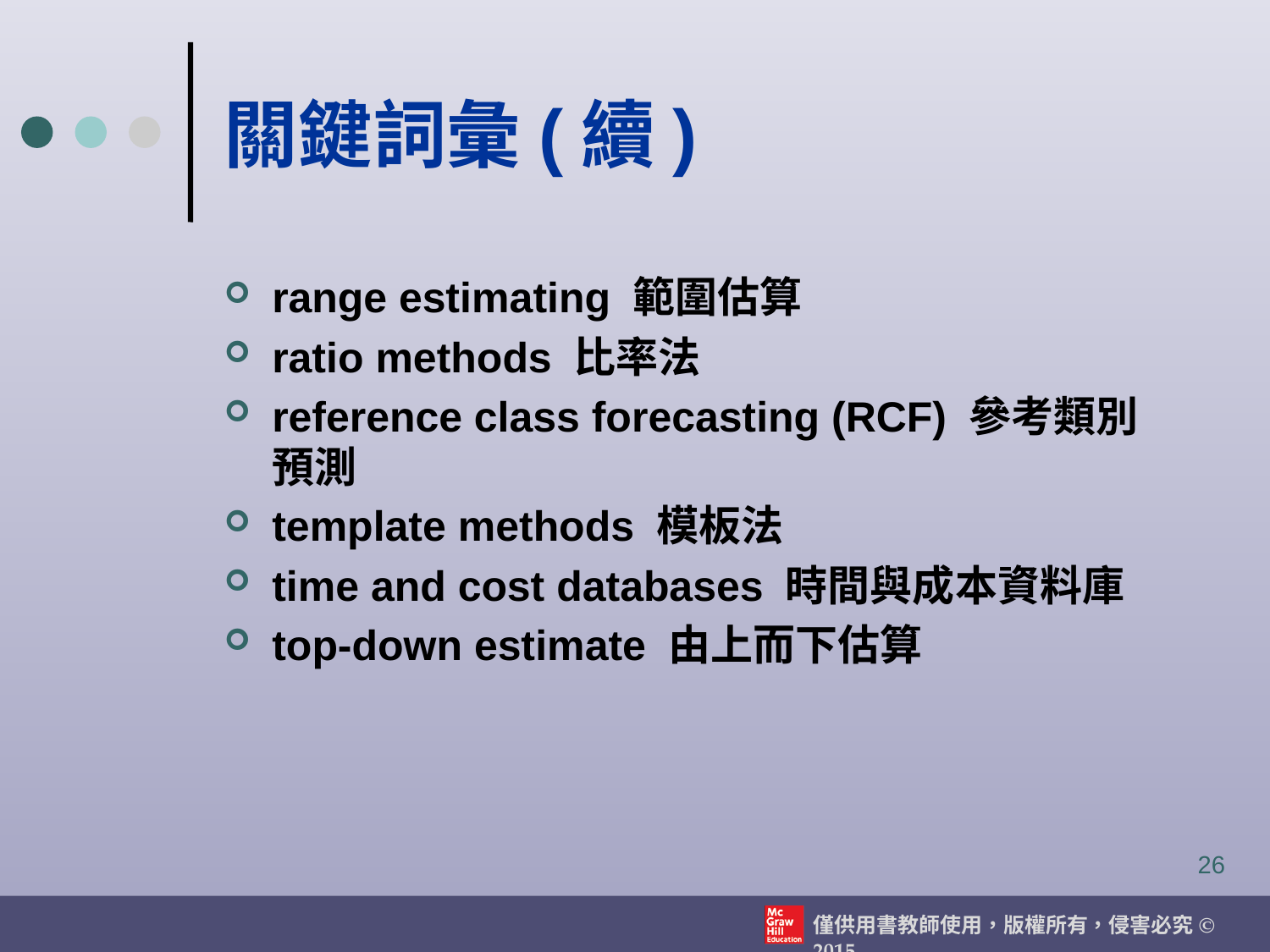

# 關鍵詞彙(續)
range estimating 範圍估算
ratio methods 比率法
reference class forecasting (RCF) 參考類別預測
template methods 模板法
time and cost databases 時間與成本資料庫
top-down estimate 由上而下估算

26